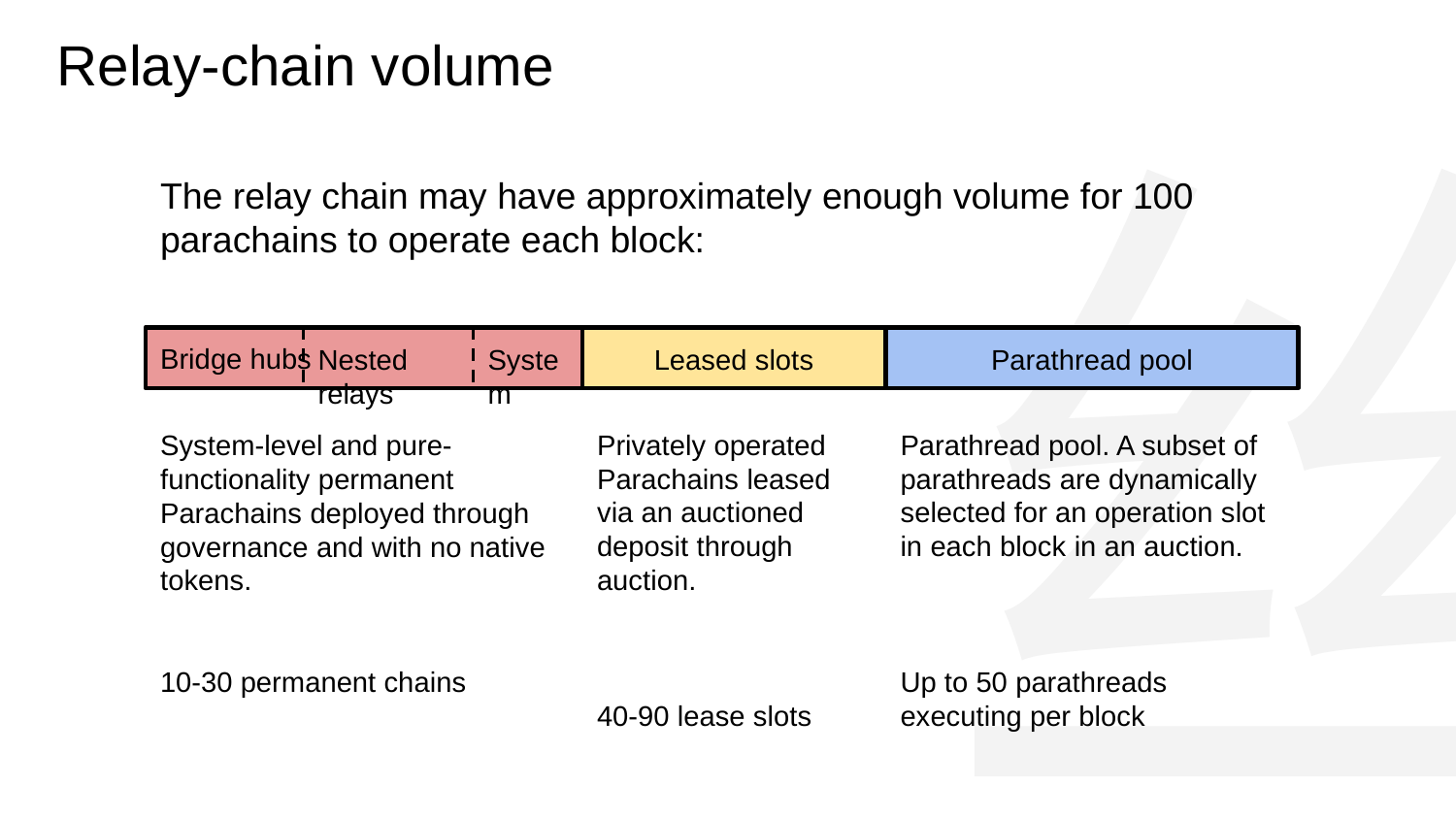

Relay-chain volume
丝
The relay chain may have approximately enough volume for 100 parachains to operate each block:
Bridge hubs
Nested relays

System

Leased slots

Parathread pool

System-level and pure-functionality permanent Parachains deployed through governance and with no native tokens.

10-30 permanent chains
Privately operated Parachains leased via an auctioned deposit through auction.

40-90 lease slots
Parathread pool. A subset of parathreads are dynamically selected for an operation slot in each block in an auction.

Up to 50 parathreads executing per block